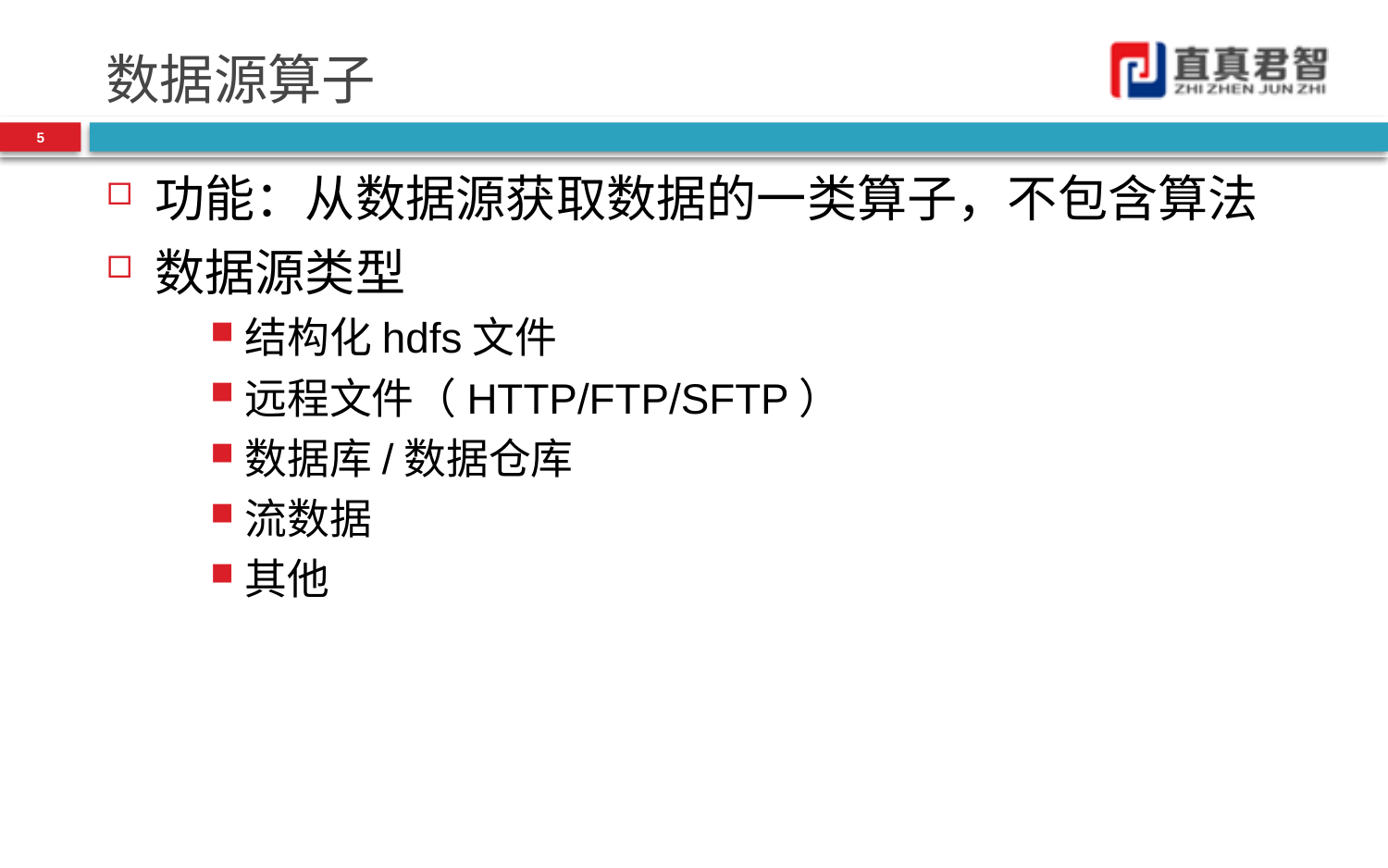

# 数据源算子
5
功能：从数据源获取数据的一类算子，不包含算法
数据源类型
结构化hdfs文件
远程文件（HTTP/FTP/SFTP）
数据库/数据仓库
流数据
其他